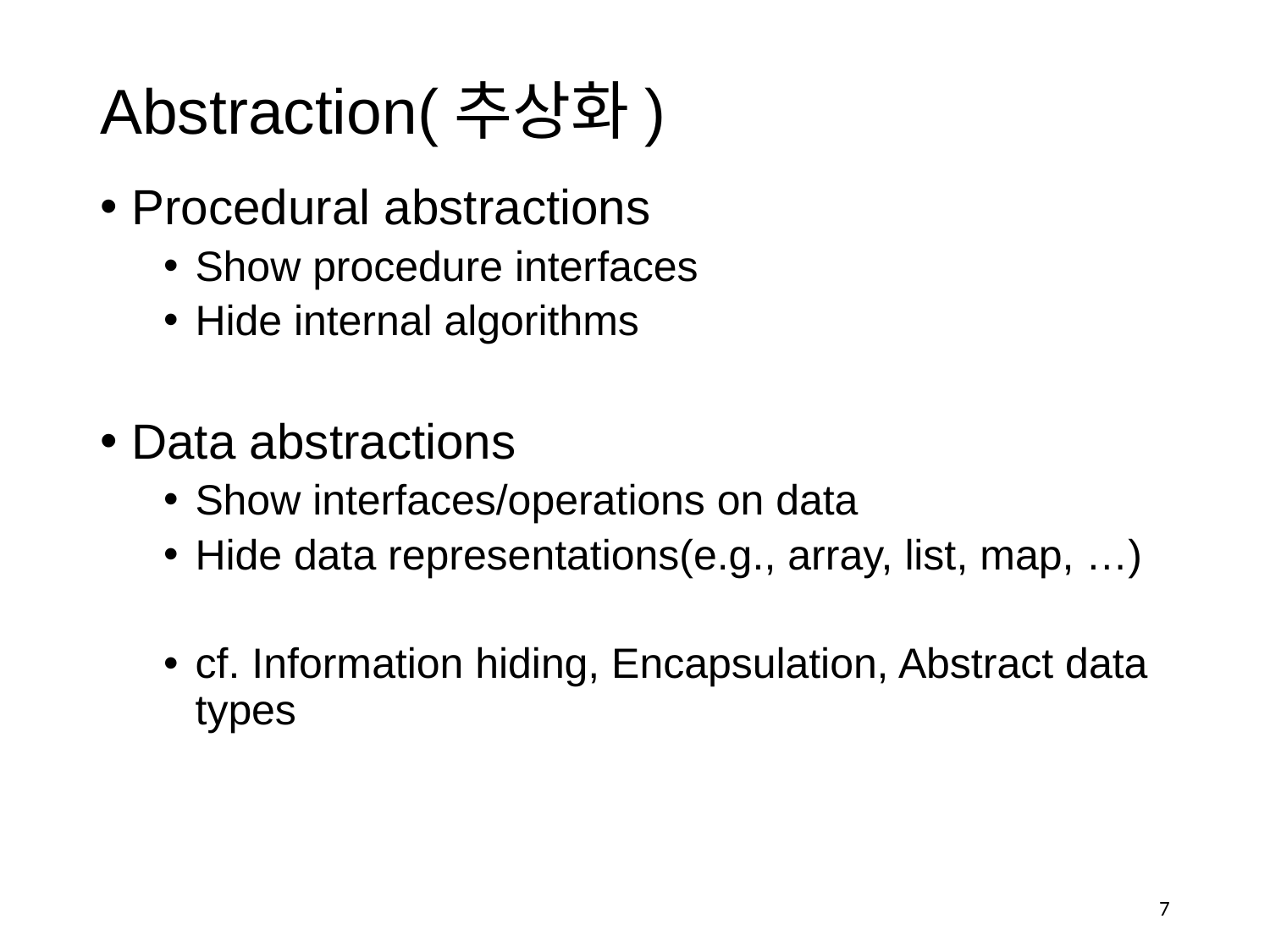

# Abstraction(추상화)
Procedural abstractions
Show procedure interfaces
Hide internal algorithms

Data abstractions
Show interfaces/operations on data
Hide data representations(e.g., array, list, map, …)

cf. Information hiding, Encapsulation, Abstract data types
7